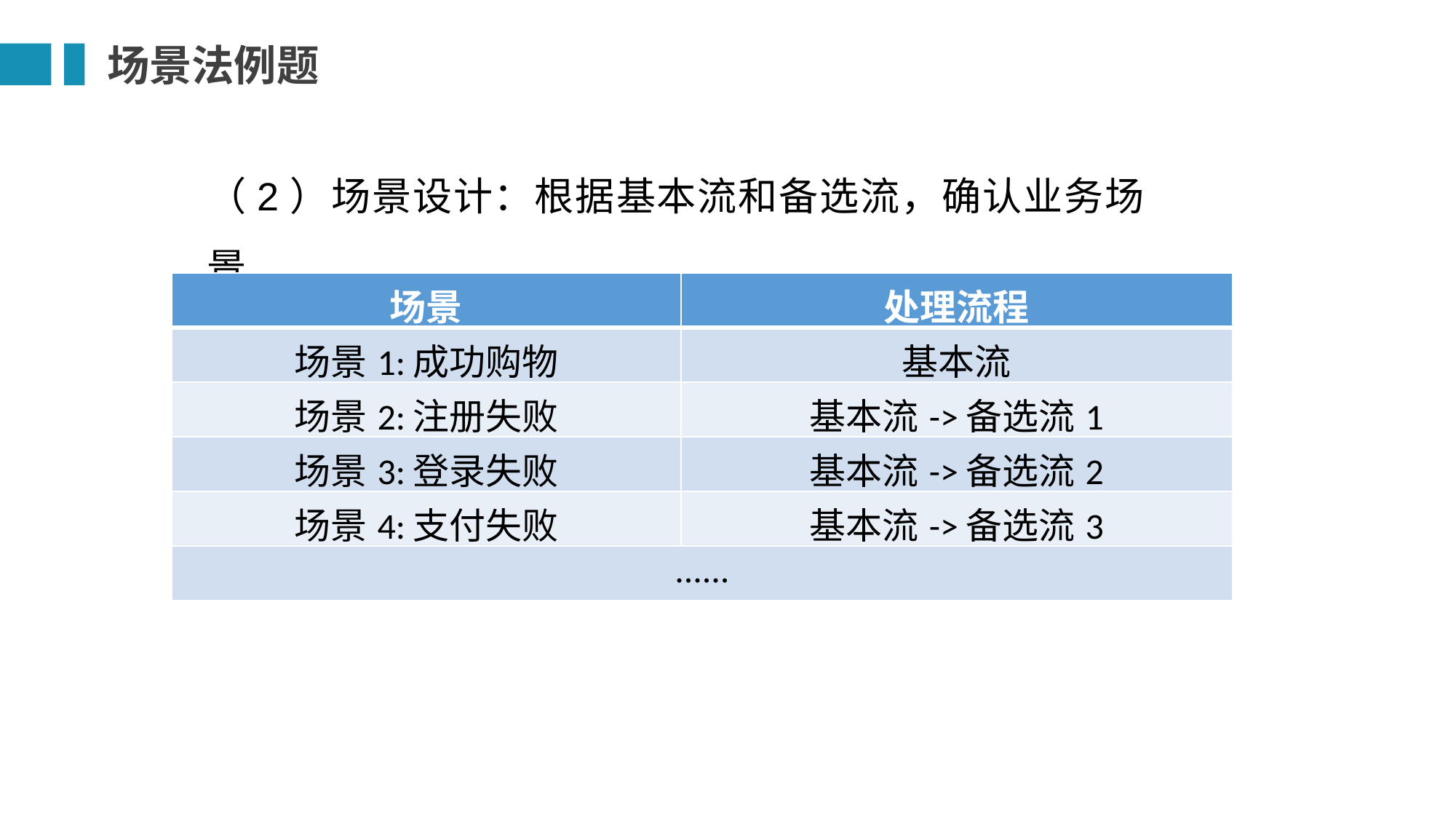

场景法例题

（2）场景设计：根据基本流和备选流，确认业务场景
| 场景 | 处理流程 |
| --- | --- |
| 场景1:成功购物 | 基本流 |
| 场景2:注册失败 | 基本流->备选流1 |
| 场景3:登录失败 | 基本流->备选流2 |
| 场景4:支付失败 | 基本流->备选流3 |
| ...... |  |
125